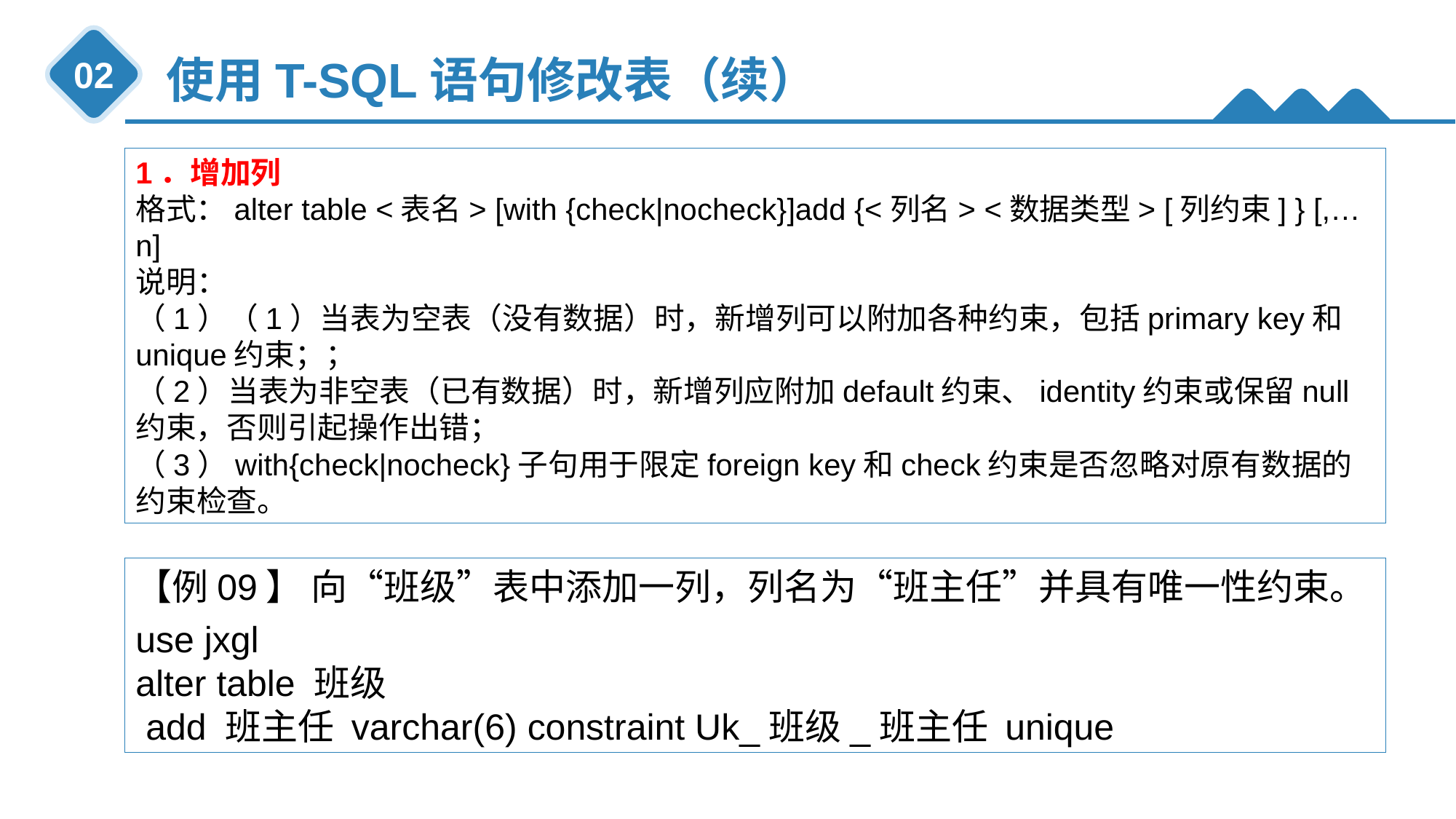

使用T-SQL语句修改表（续）
02
01

1．增加列
格式：alter table <表名> [with {check|nocheck}]add {<列名> <数据类型> [列约束] } [,…n]
说明：
（1）（1）当表为空表（没有数据）时，新增列可以附加各种约束，包括primary key和unique约束；；
（2）当表为非空表（已有数据）时，新增列应附加default约束、identity约束或保留null约束，否则引起操作出错；
（3）with{check|nocheck}子句用于限定foreign key和check约束是否忽略对原有数据的约束检查。
【例09】 向“班级”表中添加一列，列名为“班主任”并具有唯一性约束。
use jxgl
alter table 班级
 add 班主任 varchar(6) constraint Uk_班级_班主任 unique